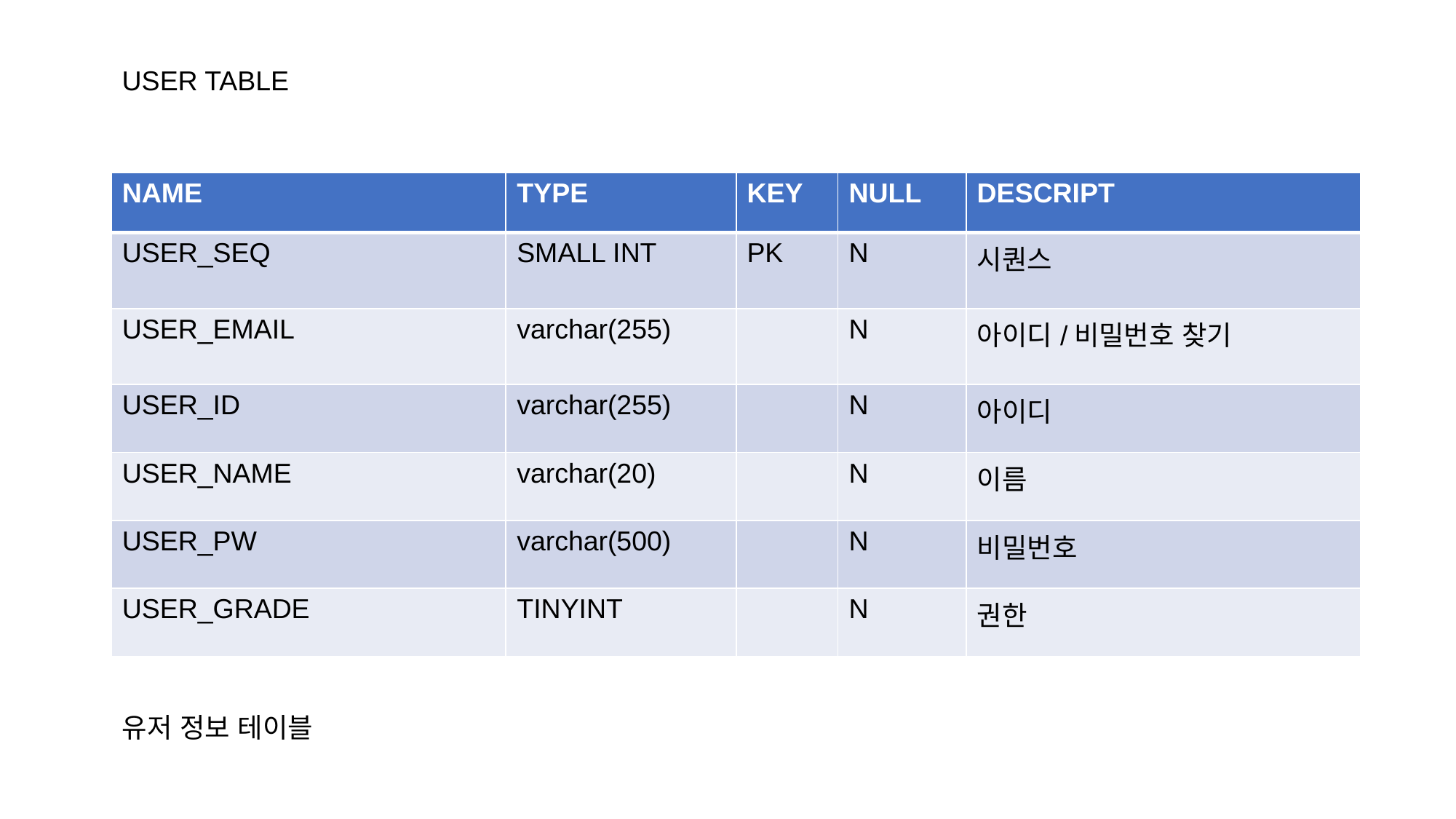

USER TABLE
| NAME | TYPE | KEY | NULL | DESCRIPT |
| --- | --- | --- | --- | --- |
| USER\_SEQ | SMALL INT | PK | N | 시퀀스 |
| USER\_EMAIL | varchar(255) |  | N | 아이디/비밀번호 찾기 |
| USER\_ID | varchar(255) |  | N | 아이디 |
| USER\_NAME | varchar(20) |  | N | 이름 |
| USER\_PW | varchar(500) |  | N | 비밀번호 |
| USER\_GRADE | TINYINT |  | N | 권한 |
유저 정보 테이블